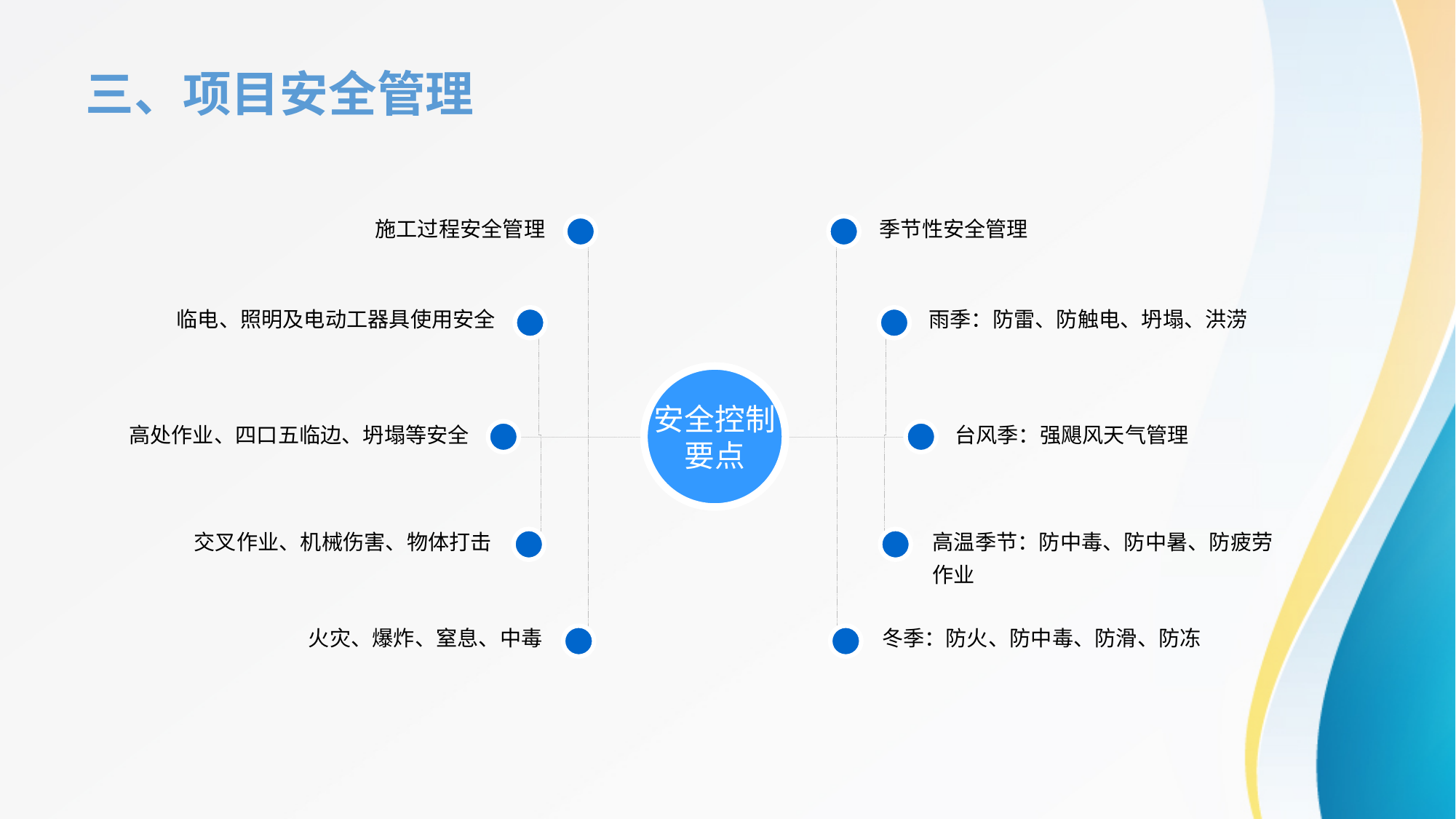

三、项目安全管理
施工过程安全管理
季节性安全管理

临电、照明及电动工器具使用安全
雨季：防雷、防触电、坍塌、洪涝

安全控制
要点
高处作业、四口五临边、坍塌等安全
台风季：强飓风天气管理

交叉作业、机械伤害、物体打击
高温季节：防中毒、防中暑、防疲劳作业

火灾、爆炸、窒息、中毒
冬季：防火、防中毒、防滑、防冻